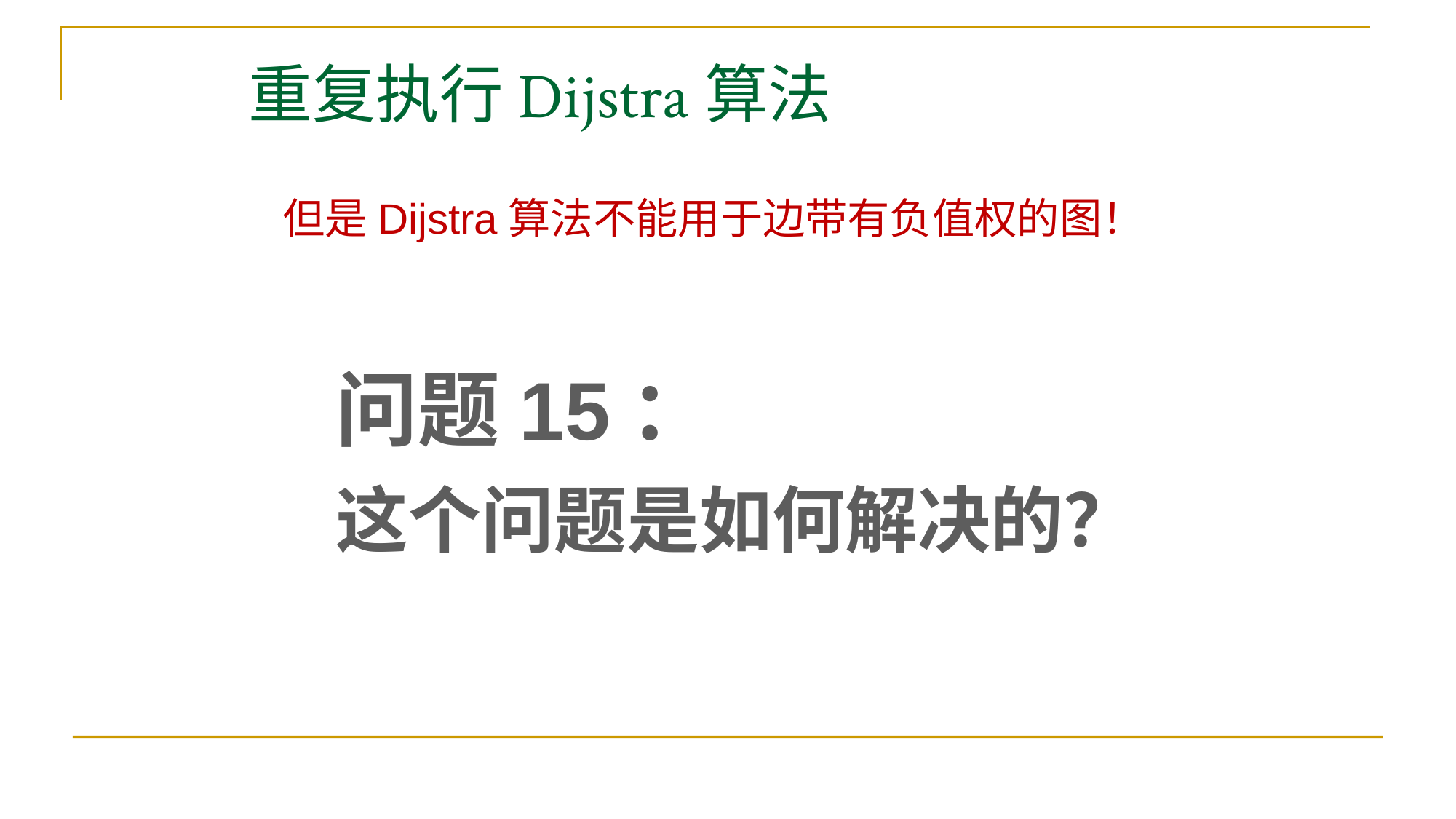

# 重复执行Dijstra算法
但是Dijstra算法不能用于边带有负值权的图！
问题15：
这个问题是如何解决的？